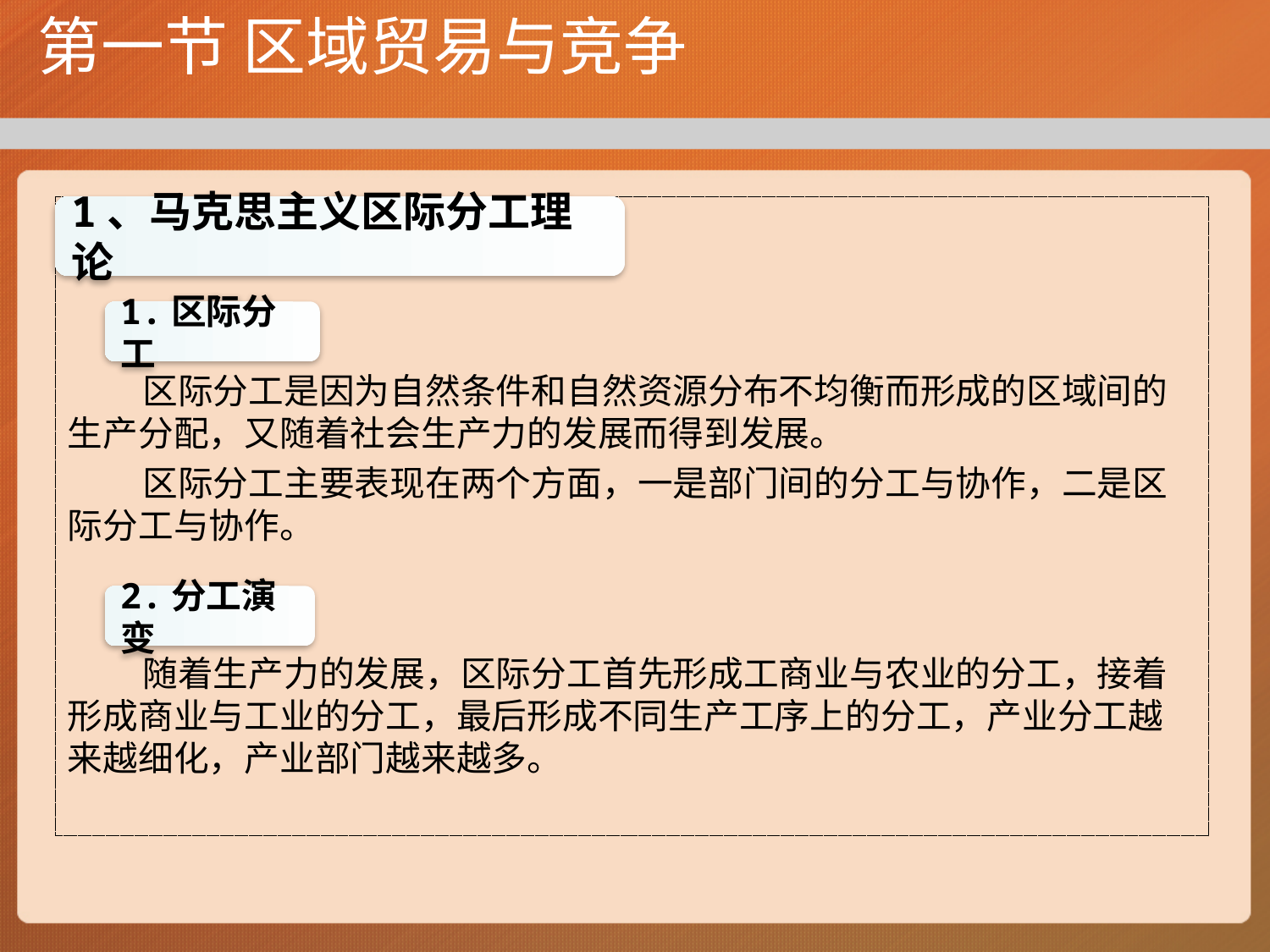

# 第一节 区域贸易与竞争

区际分工是因为自然条件和自然资源分布不均衡而形成的区域间的生产分配，又随着社会生产力的发展而得到发展。
区际分工主要表现在两个方面，一是部门间的分工与协作，二是区际分工与协作。

随着生产力的发展，区际分工首先形成工商业与农业的分工，接着形成商业与工业的分工，最后形成不同生产工序上的分工，产业分工越来越细化，产业部门越来越多。

1、马克思主义区际分工理论
1.区际分工
2.分工演变